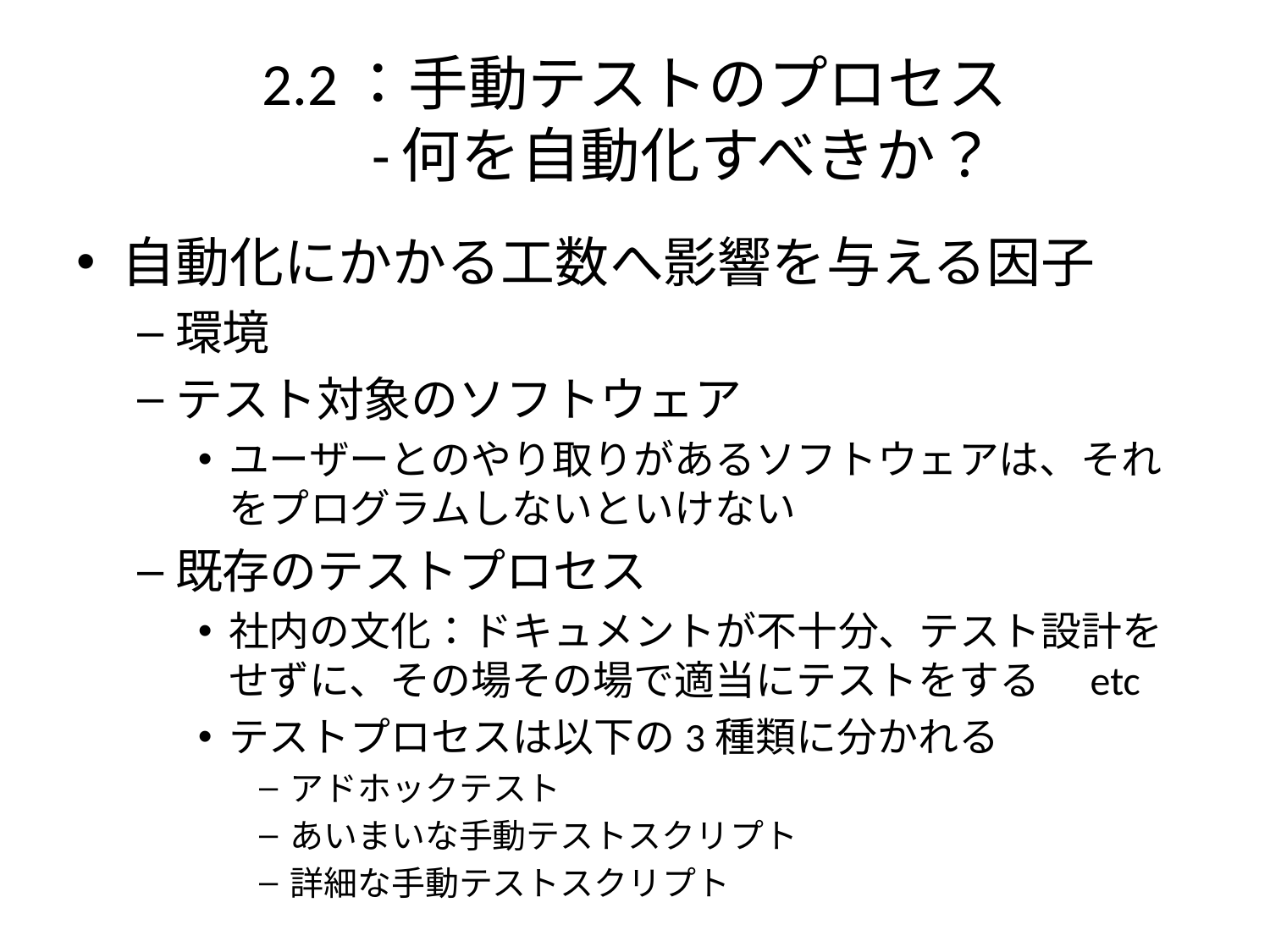

# 2.2：手動テストのプロセス -何を自動化すべきか？
自動化にかかる工数へ影響を与える因子
環境
テスト対象のソフトウェア
ユーザーとのやり取りがあるソフトウェアは、それをプログラムしないといけない
既存のテストプロセス
社内の文化：ドキュメントが不十分、テスト設計をせずに、その場その場で適当にテストをする　etc
テストプロセスは以下の3種類に分かれる
アドホックテスト
あいまいな手動テストスクリプト
詳細な手動テストスクリプト